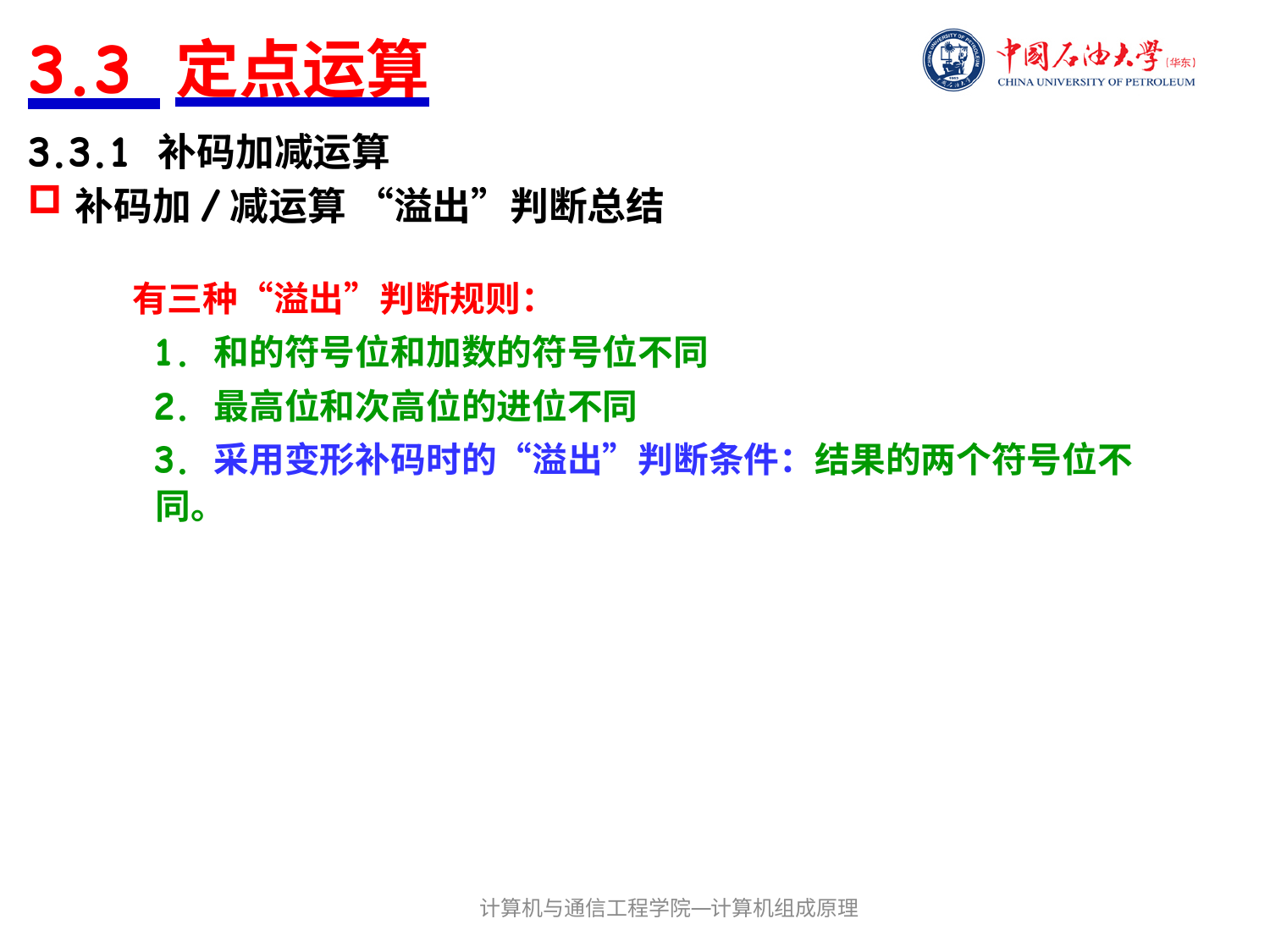

# 3.3 定点运算
3.3.1 补码加减运算
补码加/减运算 “溢出”判断总结
  有三种“溢出”判断规则：
   1. 和的符号位和加数的符号位不同
   2. 最高位和次高位的进位不同
   3. 采用变形补码时的“溢出”判断条件：结果的两个符号位不同。

计算机与通信工程学院—计算机组成原理
48